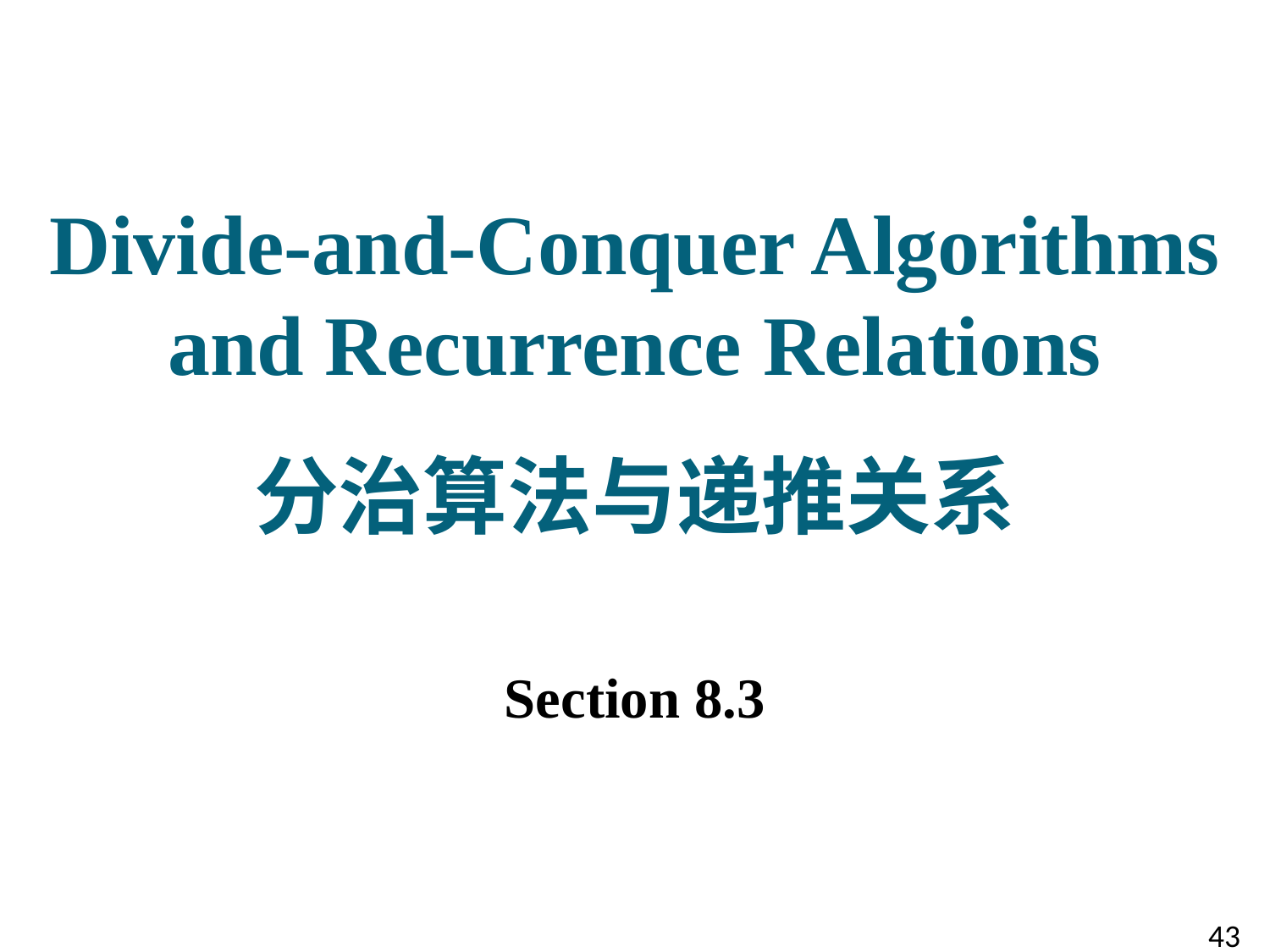

# Divide-and-Conquer Algorithms and Recurrence Relations 分治算法与递推关系
Section 8.3